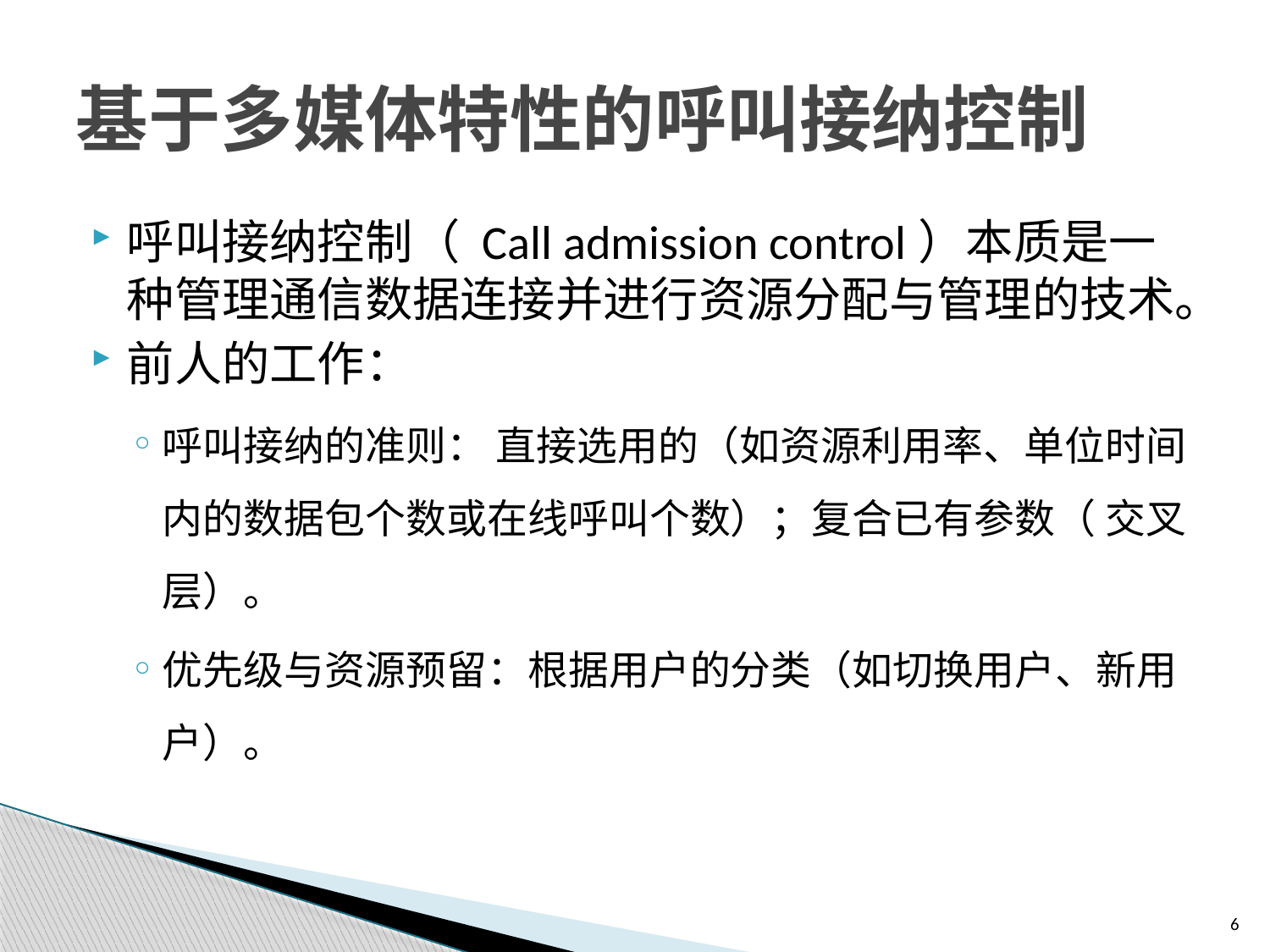

# 基于多媒体特性的呼叫接纳控制
呼叫接纳控制（ Call admission control）本质是一种管理通信数据连接并进行资源分配与管理的技术。
前人的工作：
呼叫接纳的准则： 直接选用的（如资源利用率、单位时间内的数据包个数或在线呼叫个数）；复合已有参数（ 交叉层）。
优先级与资源预留：根据用户的分类（如切换用户、新用户）。
6